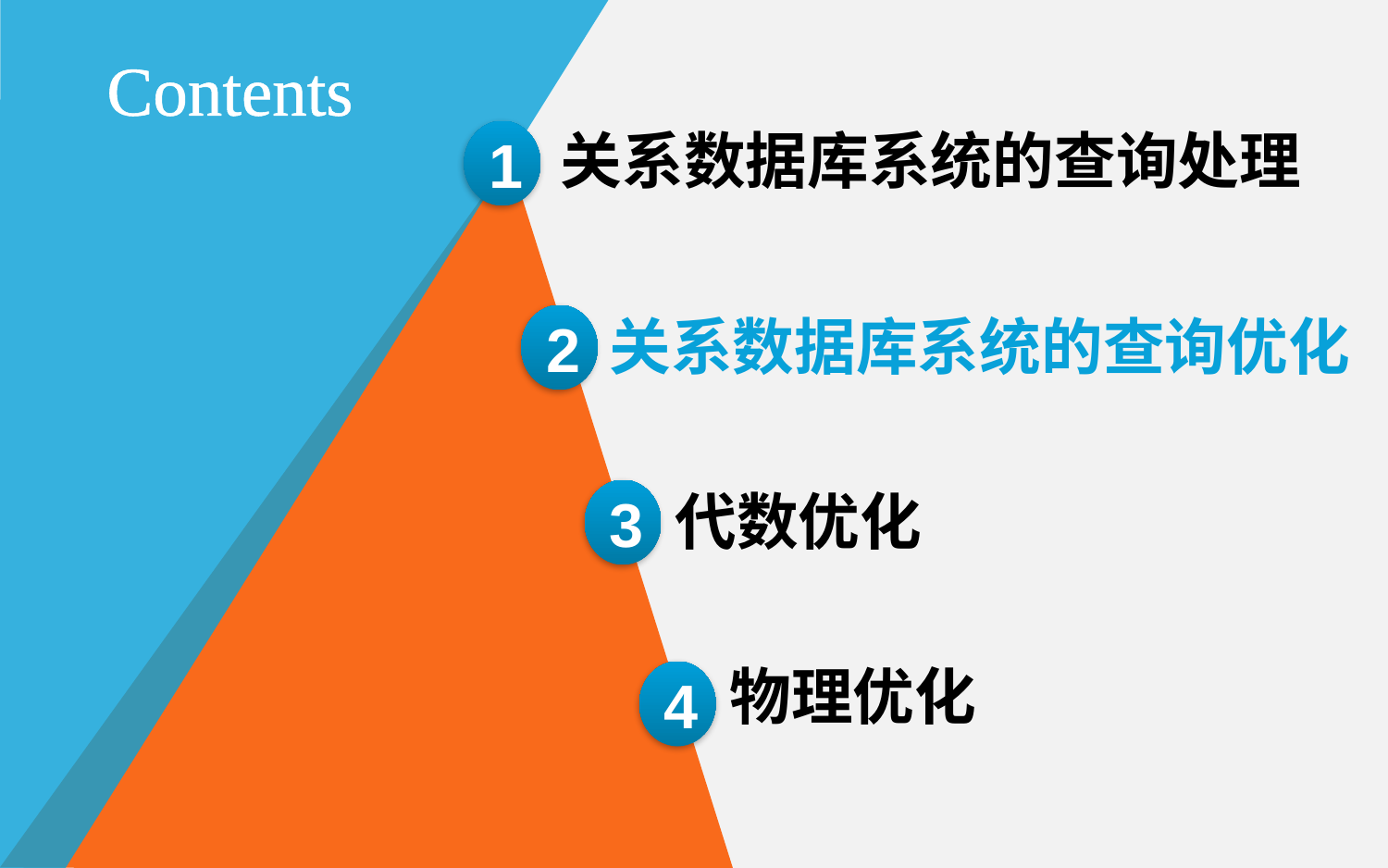

Contents
关系数据库系统的查询处理
1
关系数据库系统的查询优化
2
代数优化
3
物理优化
4